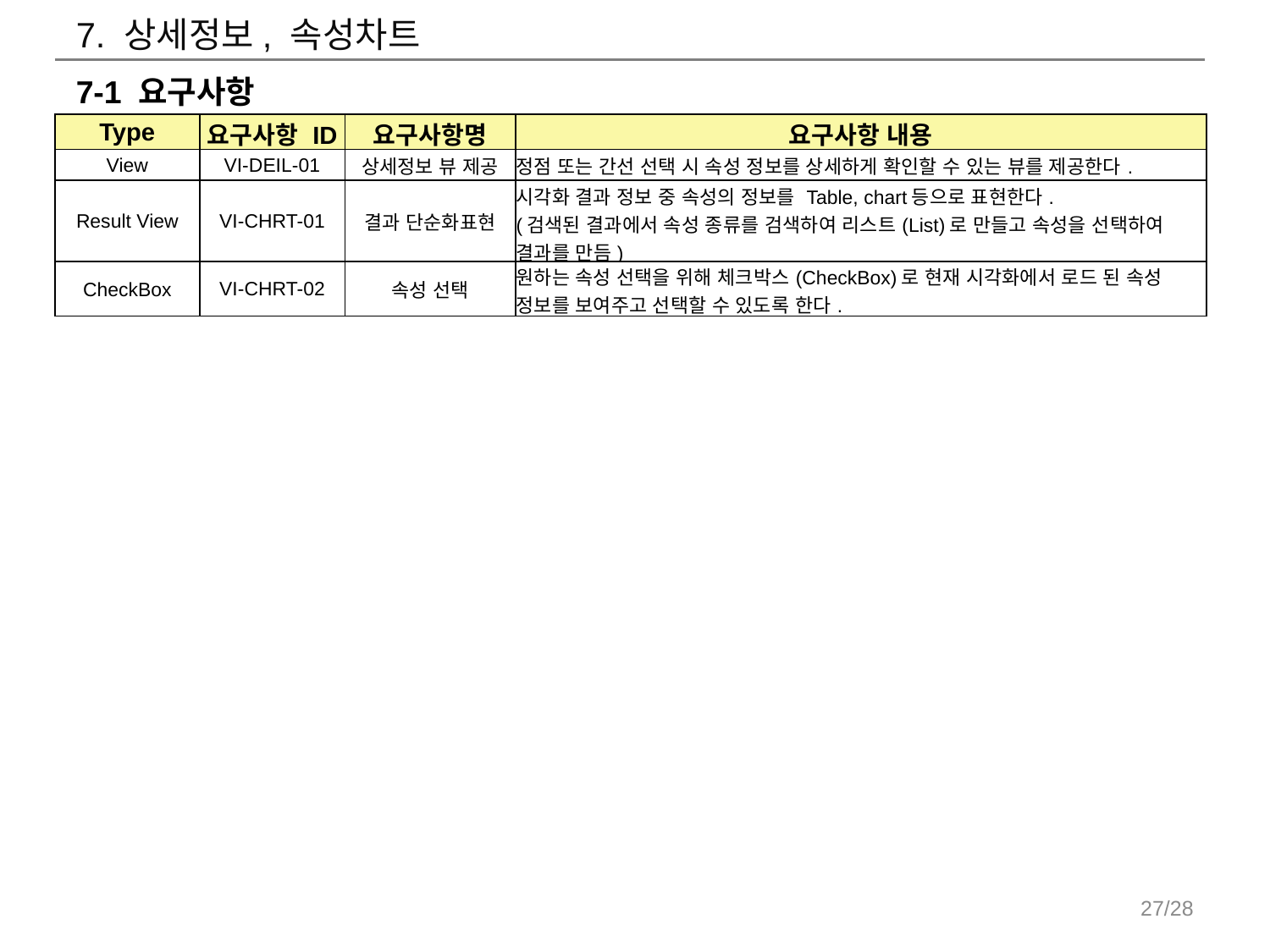

# 7. 상세정보, 속성차트
7-1 요구사항
| Type | 요구사항 ID | 요구사항명 | 요구사항 내용 |
| --- | --- | --- | --- |
| View | VI-DEIL-01 | 상세정보 뷰 제공 | 정점 또는 간선 선택 시 속성 정보를 상세하게 확인할 수 있는 뷰를 제공한다. |
| Result View | VI-CHRT-01 | 결과 단순화표현 | 시각화 결과 정보 중 속성의 정보를 Table, chart등으로 표현한다. (검색된 결과에서 속성 종류를 검색하여 리스트(List)로 만들고 속성을 선택하여 결과를 만듬) |
| CheckBox | VI-CHRT-02 | 속성 선택 | 원하는 속성 선택을 위해 체크박스(CheckBox)로 현재 시각화에서 로드 된 속성 정보를 보여주고 선택할 수 있도록 한다. |
27/28